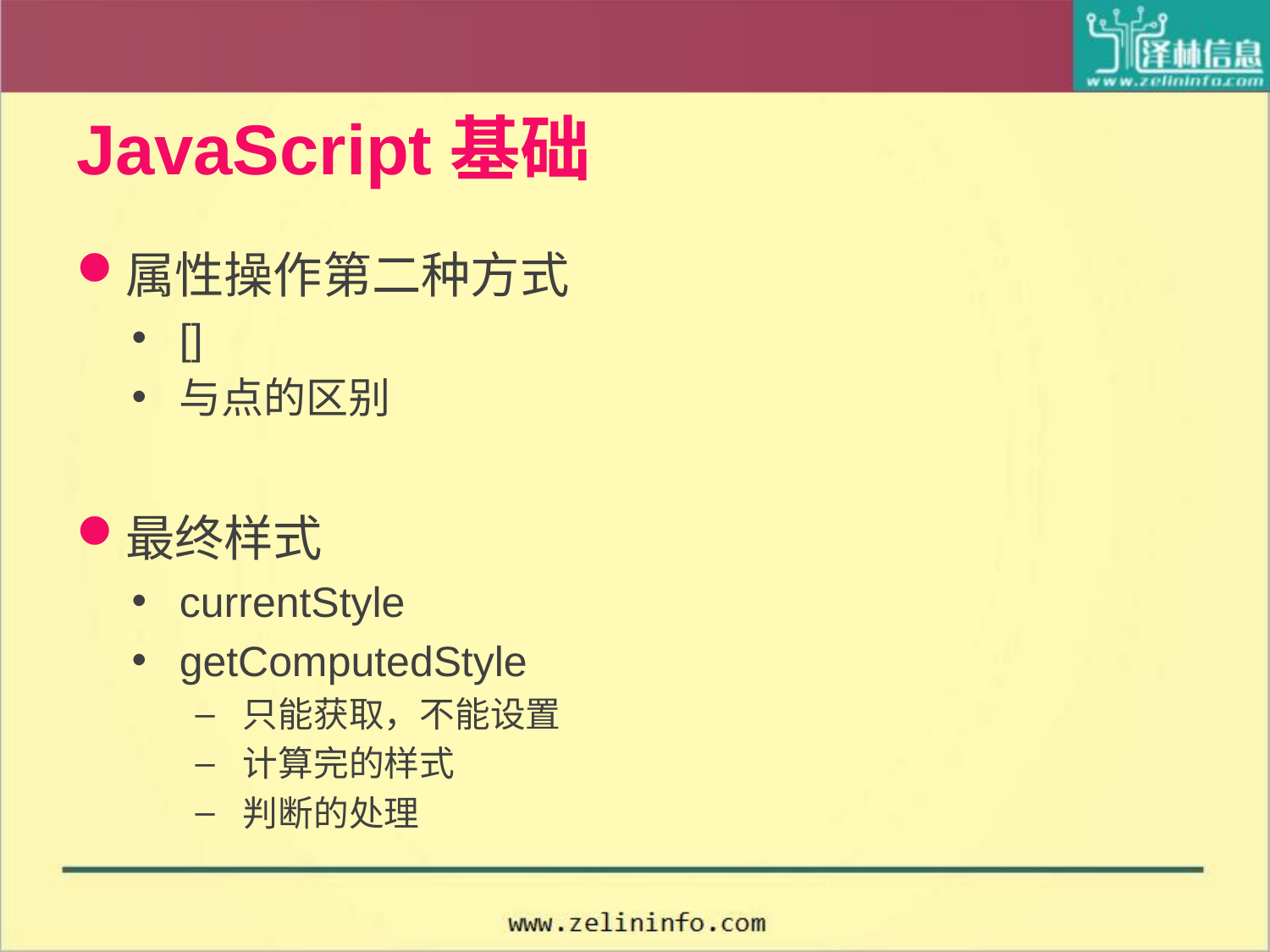

# JavaScript基础
属性操作第二种方式
[]
与点的区别

最终样式
currentStyle
getComputedStyle
只能获取，不能设置
计算完的样式
判断的处理